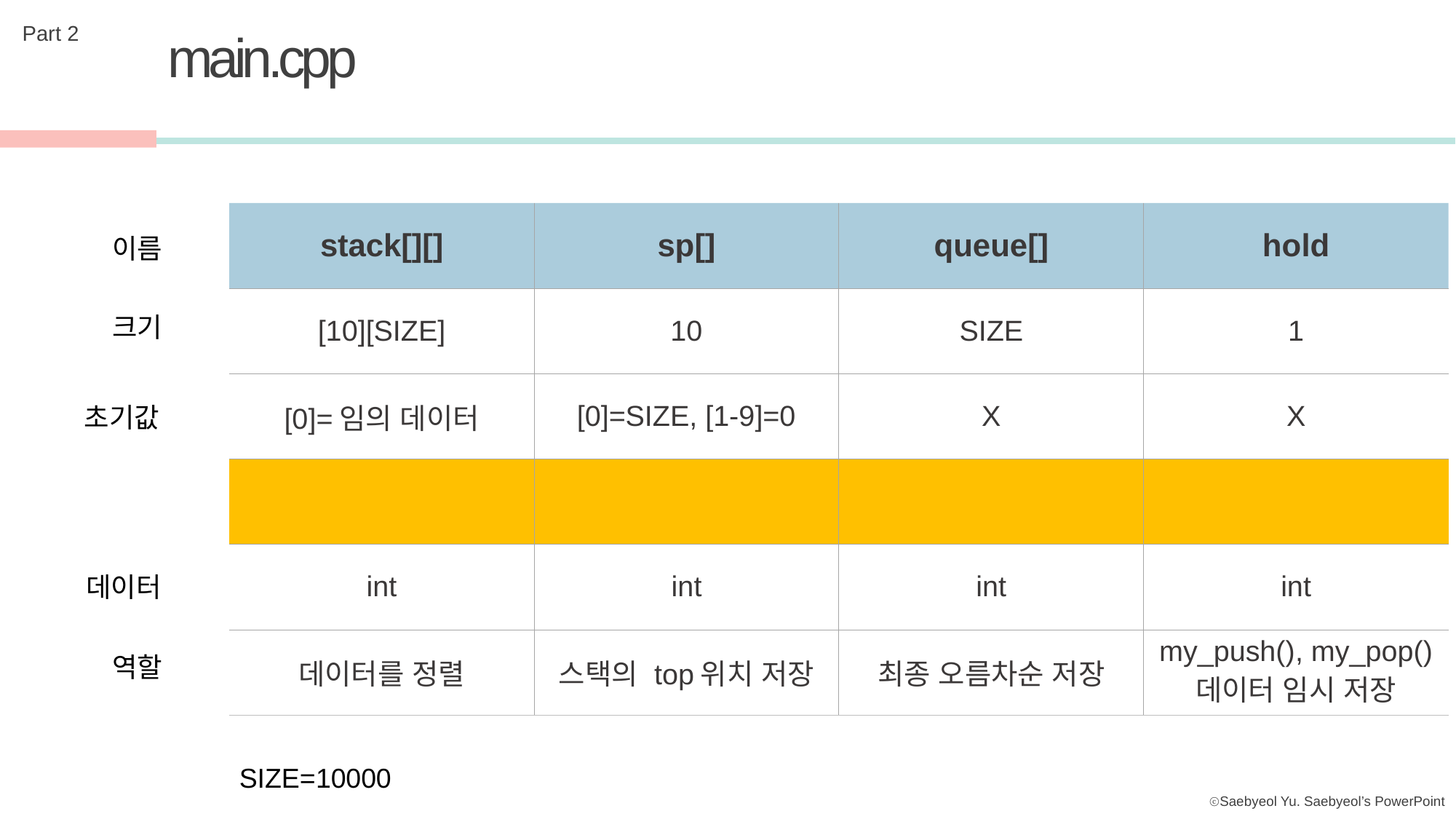

Part 2
main.cpp

| stack[][] | sp[] | queue[] | hold |
| --- | --- | --- | --- |
| [10][SIZE] | 10 | SIZE | 1 |
| [0]=임의 데이터 | [0]=SIZE, [1-9]=0 | X | X |
|  |  |  |  |
| int | int | int | int |
| 데이터를 정렬 | 스택의 top위치 저장 | 최종 오름차순 저장 | my\_push(), my\_pop() 데이터 임시 저장 |
이름
크기
초기값
데이터
역할
SIZE=10000